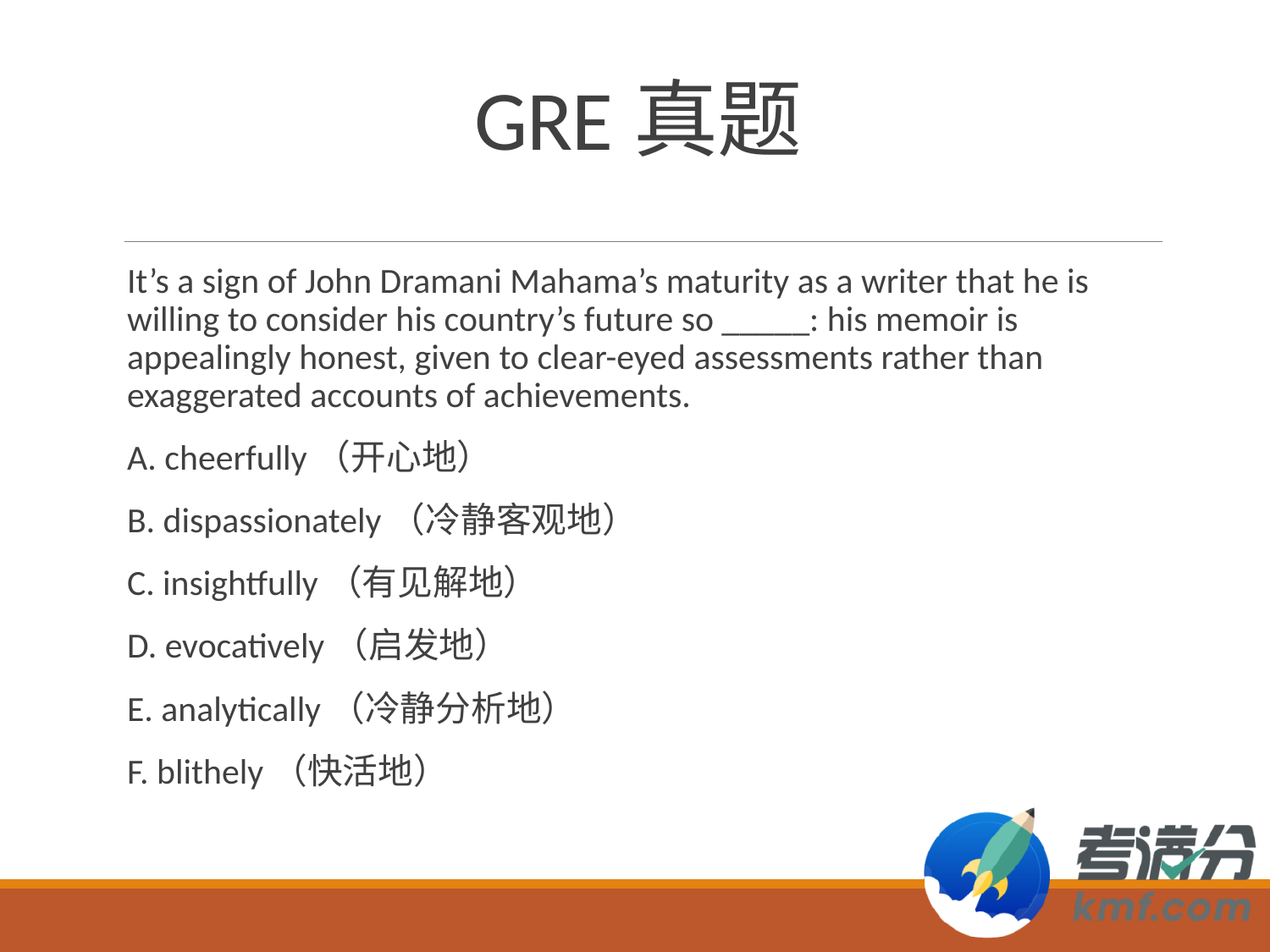

# GRE真题
It’s a sign of John Dramani Mahama’s maturity as a writer that he is willing to consider his country’s future so _____: his memoir is appealingly honest, given to clear-eyed assessments rather than exaggerated accounts of achievements.
A. cheerfully（开心地）
B. dispassionately（冷静客观地）
C. insightfully（有见解地）
D. evocatively（启发地）
E. analytically（冷静分析地）
F. blithely（快活地）